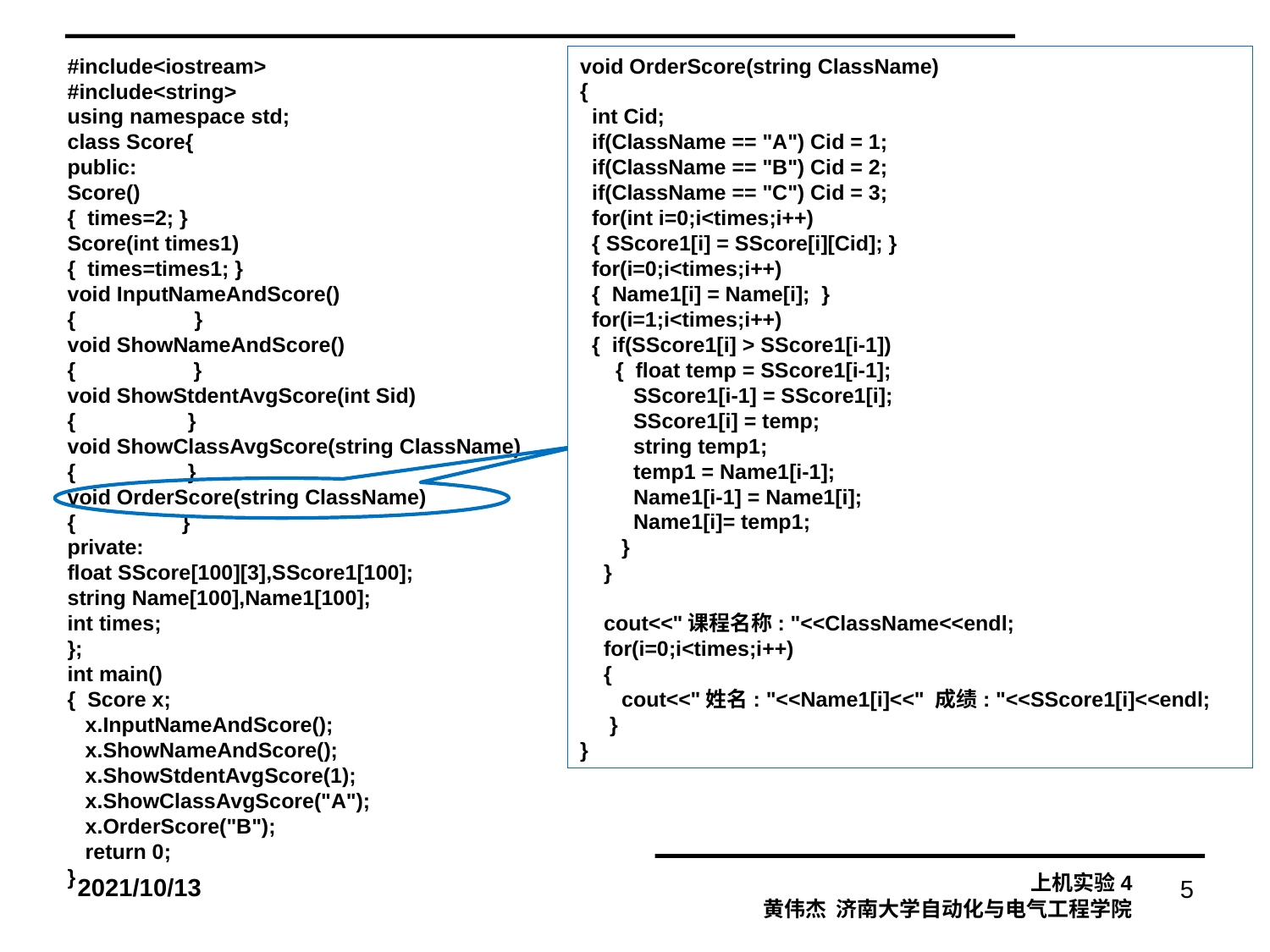

#include<iostream>
#include<string>
using namespace std;
class Score{
public:
Score()
{  times=2; }
Score(int times1)
{  times=times1; }
void InputNameAndScore()
{	}
void ShowNameAndScore()
{                    }
void ShowStdentAvgScore(int Sid)
{                   }
void ShowClassAvgScore(string ClassName)
{                   }
void OrderScore(string ClassName)
{                  }
private:
float SScore[100][3],SScore1[100];
string Name[100],Name1[100];
int times;
};
int main()
{  Score x;
   x.InputNameAndScore();
   x.ShowNameAndScore();
   x.ShowStdentAvgScore(1);
   x.ShowClassAvgScore("A");
   x.OrderScore("B");
   return 0;
}
void OrderScore(string ClassName)
{
  int Cid;
  if(ClassName == "A") Cid = 1;
  if(ClassName == "B") Cid = 2;
  if(ClassName == "C") Cid = 3;
  for(int i=0;i<times;i++)
  { SScore1[i] = SScore[i][Cid]; }
  for(i=0;i<times;i++)
  {  Name1[i] = Name[i];  }
  for(i=1;i<times;i++)
  {  if(SScore1[i] > SScore1[i-1])
      {  float temp = SScore1[i-1];
         SScore1[i-1] = SScore1[i];
         SScore1[i] = temp;
         string temp1;
         temp1 = Name1[i-1];
         Name1[i-1] = Name1[i];
         Name1[i]= temp1;
       }
    }

    cout<<"课程名称: "<<ClassName<<endl;
    for(i=0;i<times;i++)
    {
       cout<<"姓名: "<<Name1[i]<<" 成绩: "<<SScore1[i]<<endl;
     }
}

2021/10/13
5